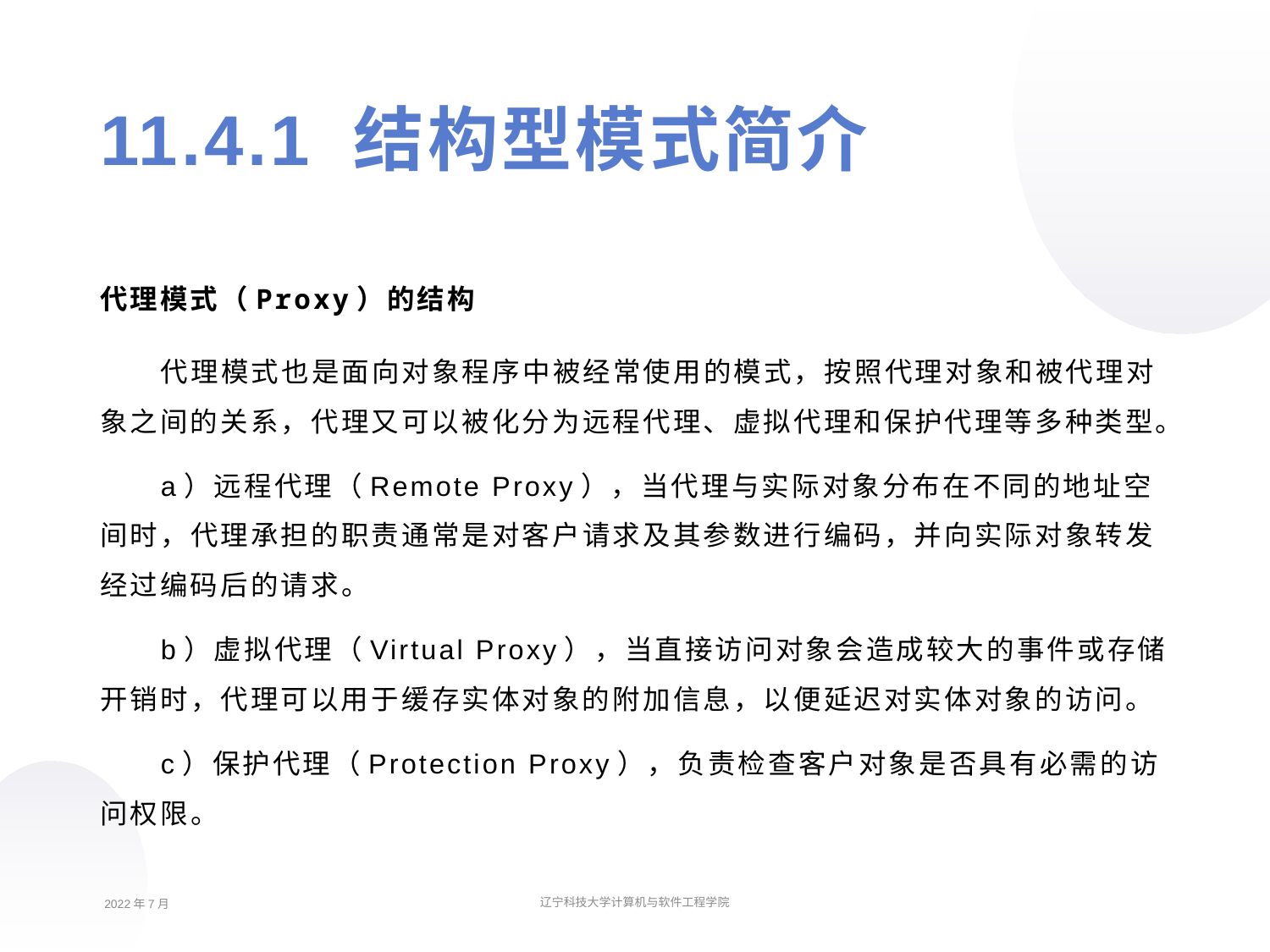

11.4.1 结构型模式简介
代理模式（Proxy）的结构
代理模式也是面向对象程序中被经常使用的模式，按照代理对象和被代理对象之间的关系，代理又可以被化分为远程代理、虚拟代理和保护代理等多种类型。
a）远程代理（Remote Proxy），当代理与实际对象分布在不同的地址空间时，代理承担的职责通常是对客户请求及其参数进行编码，并向实际对象转发经过编码后的请求。
b）虚拟代理（Virtual Proxy），当直接访问对象会造成较大的事件或存储开销时，代理可以用于缓存实体对象的附加信息，以便延迟对实体对象的访问。
c）保护代理（Protection Proxy），负责检查客户对象是否具有必需的访问权限。

2022年7月
辽宁科技大学计算机与软件工程学院
85